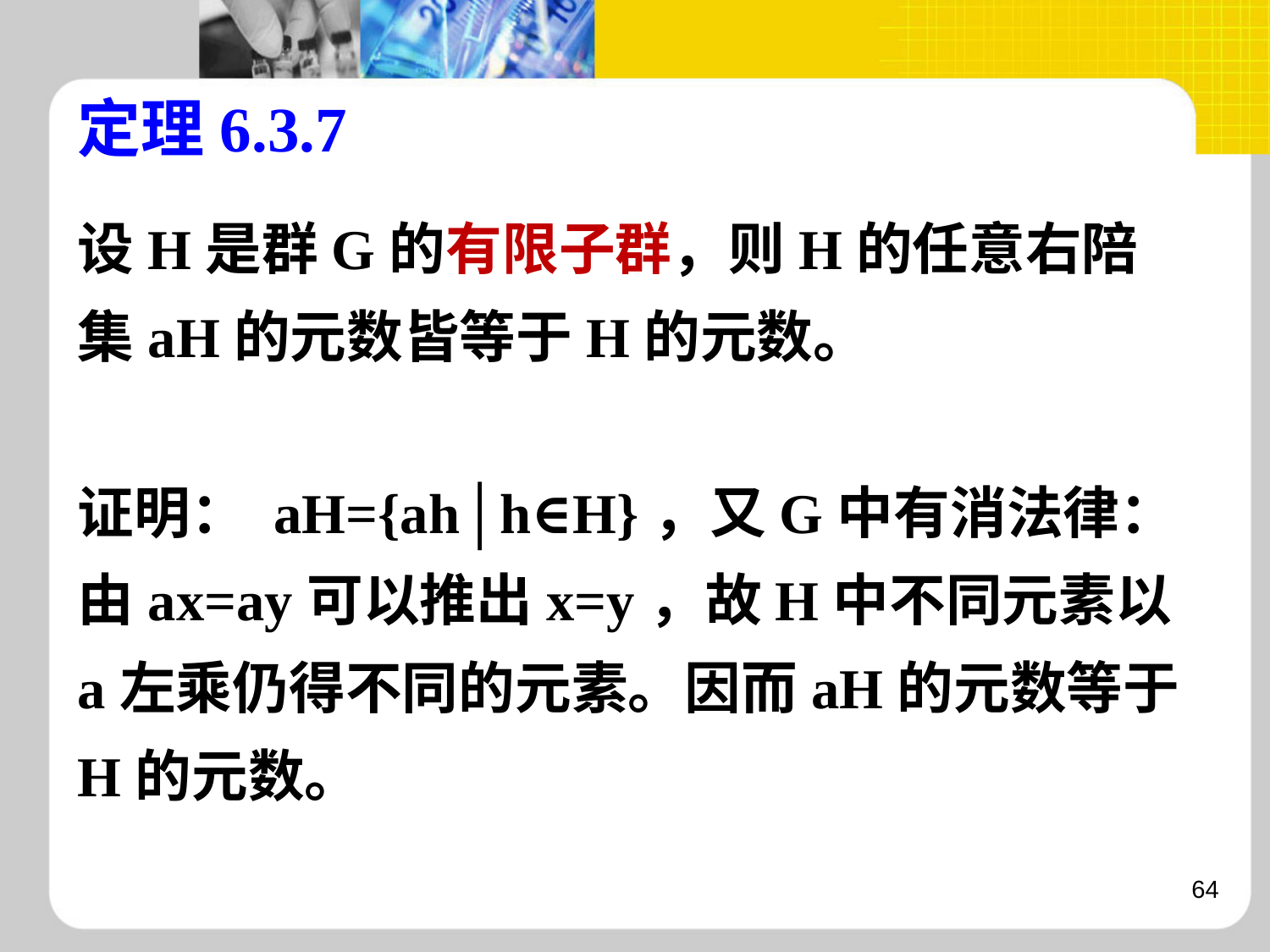

# 定理6.3.7
设H是群G的有限子群，则H的任意右陪集aH的元数皆等于H的元数。

证明： aH={ah│h∈H}，又G中有消法律：
由ax=ay可以推出x=y，故H中不同元素以a左乘仍得不同的元素。因而aH的元数等于H的元数。
64